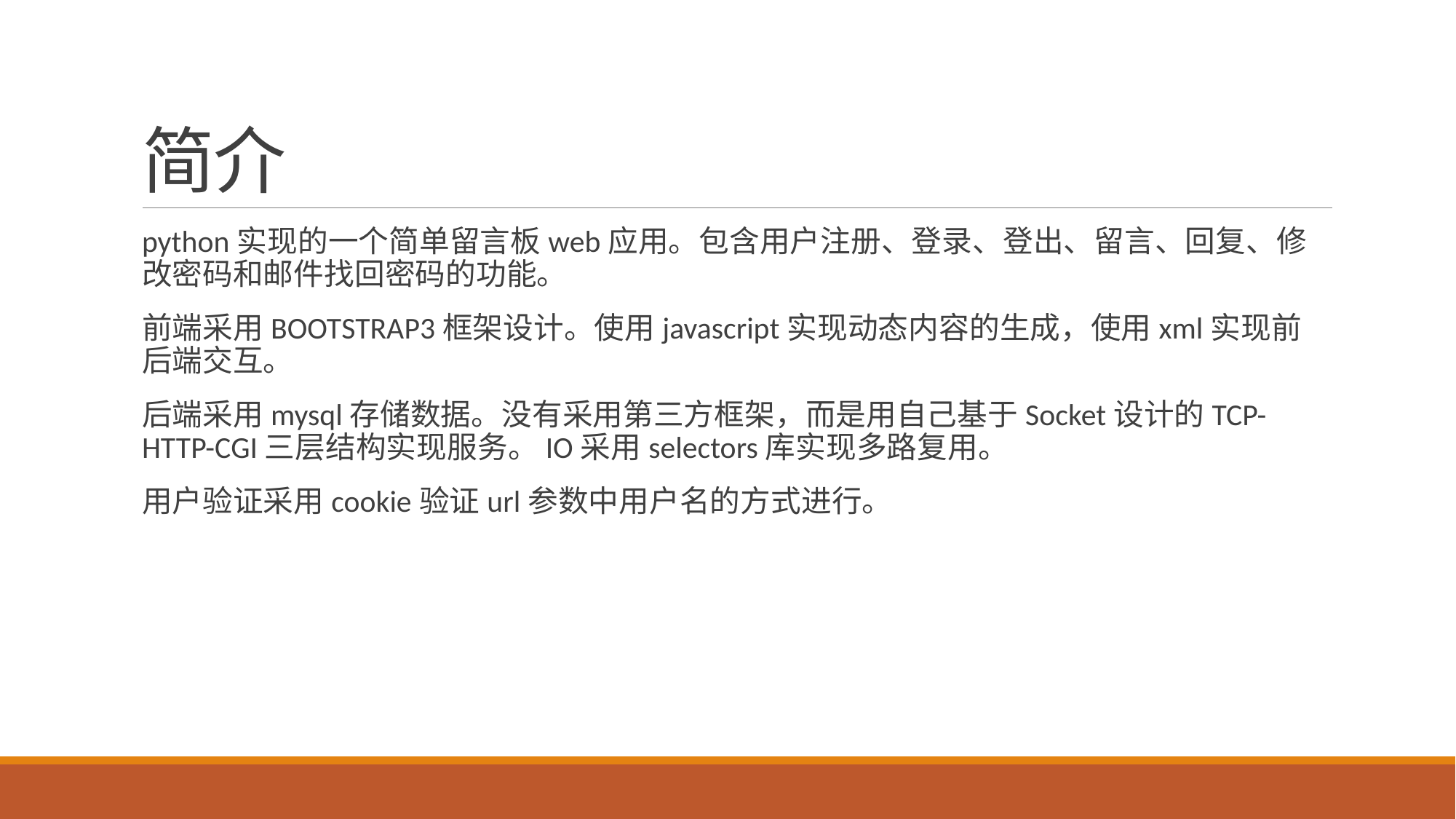

# 简介
python实现的一个简单留言板web应用。包含用户注册、登录、登出、留言、回复、修改密码和邮件找回密码的功能。
前端采用BOOTSTRAP3框架设计。使用javascript实现动态内容的生成，使用xml实现前后端交互。
后端采用mysql存储数据。没有采用第三方框架，而是用自己基于Socket设计的TCP-HTTP-CGI三层结构实现服务。IO采用selectors库实现多路复用。
用户验证采用cookie验证url参数中用户名的方式进行。